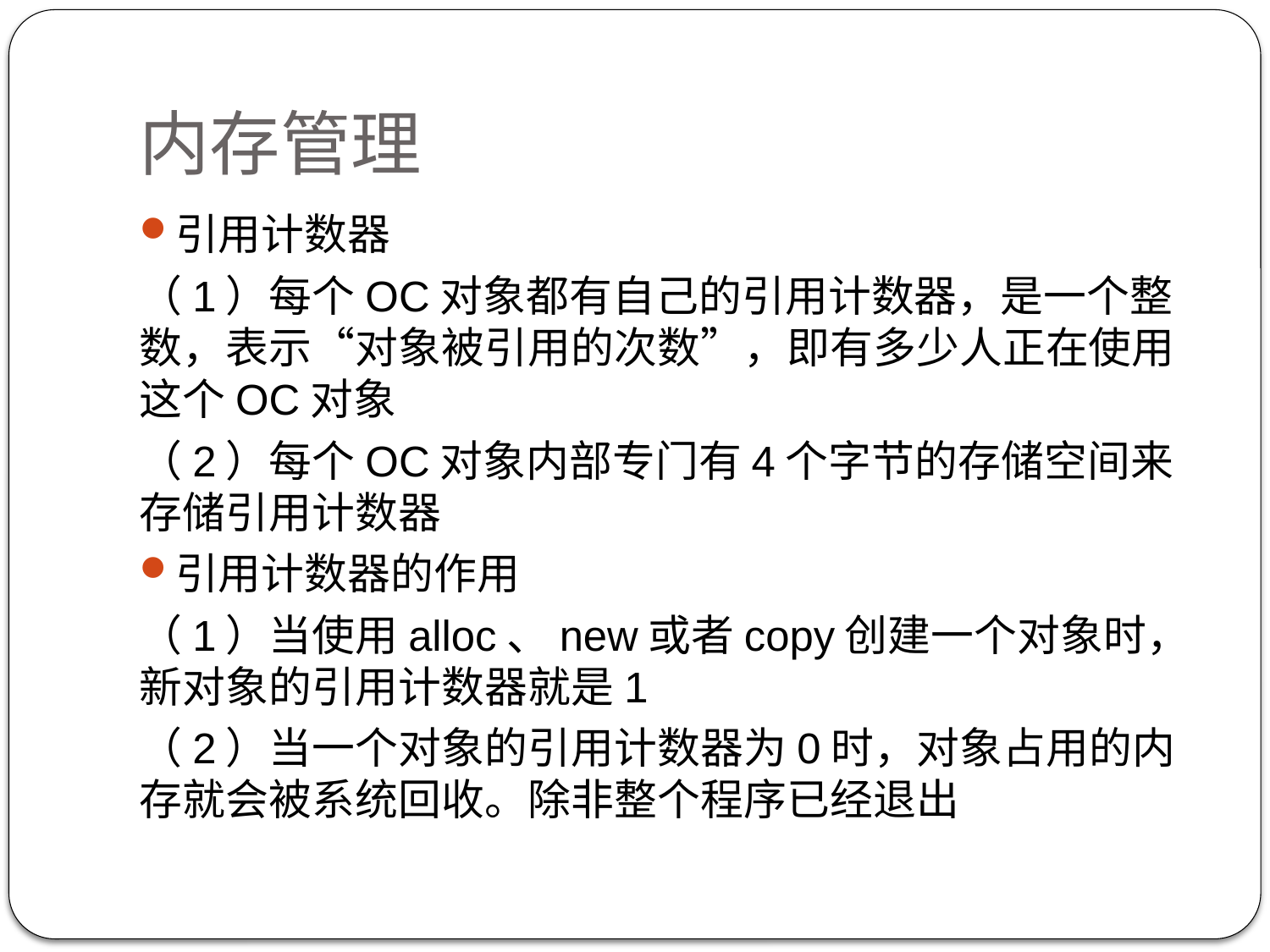

# 内存管理
引用计数器
（1）每个OC对象都有自己的引用计数器，是一个整数，表示“对象被引用的次数”，即有多少人正在使用这个OC对象
（2）每个OC对象内部专门有4个字节的存储空间来存储引用计数器
引用计数器的作用
（1）当使用alloc、new或者copy创建一个对象时，新对象的引用计数器就是1
（2）当一个对象的引用计数器为0时，对象占用的内存就会被系统回收。除非整个程序已经退出